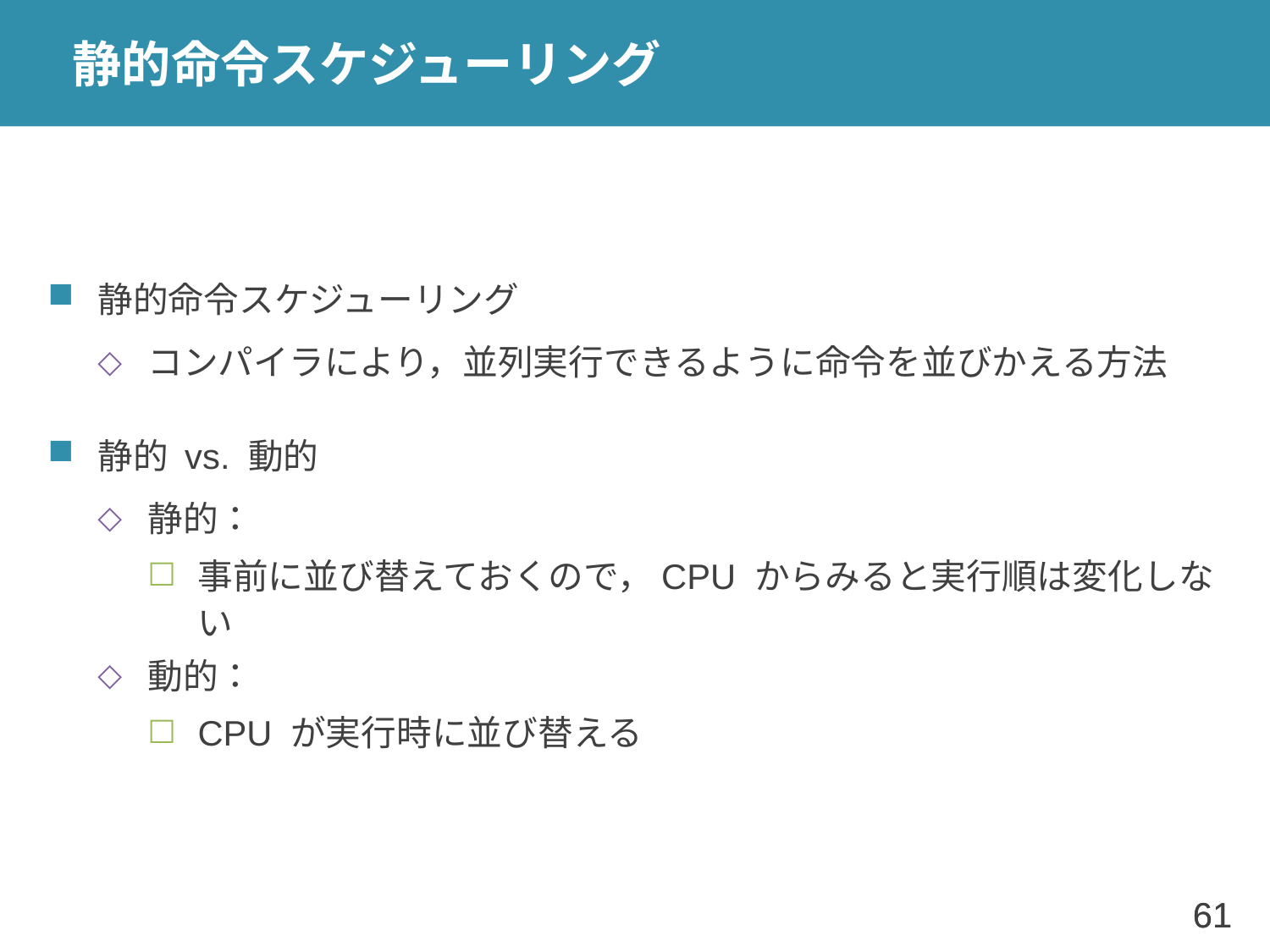

# 静的命令スケジューリング
静的命令スケジューリング
コンパイラにより，並列実行できるように命令を並びかえる方法
静的 vs. 動的
静的：
事前に並び替えておくので，CPU からみると実行順は変化しない
動的：
CPU が実行時に並び替える